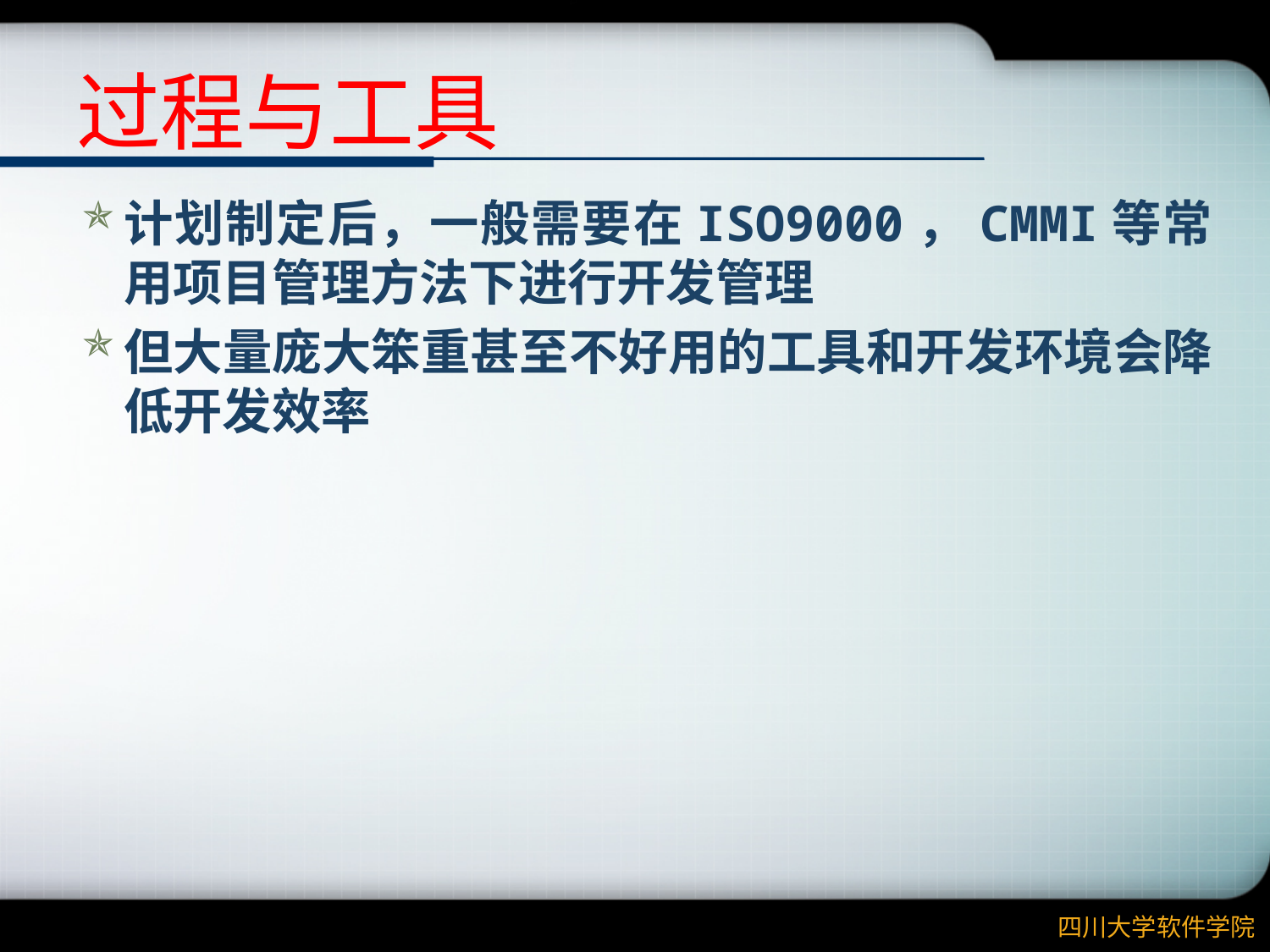

# 过程与工具
计划制定后，一般需要在ISO9000，CMMI等常用项目管理方法下进行开发管理
但大量庞大笨重甚至不好用的工具和开发环境会降低开发效率